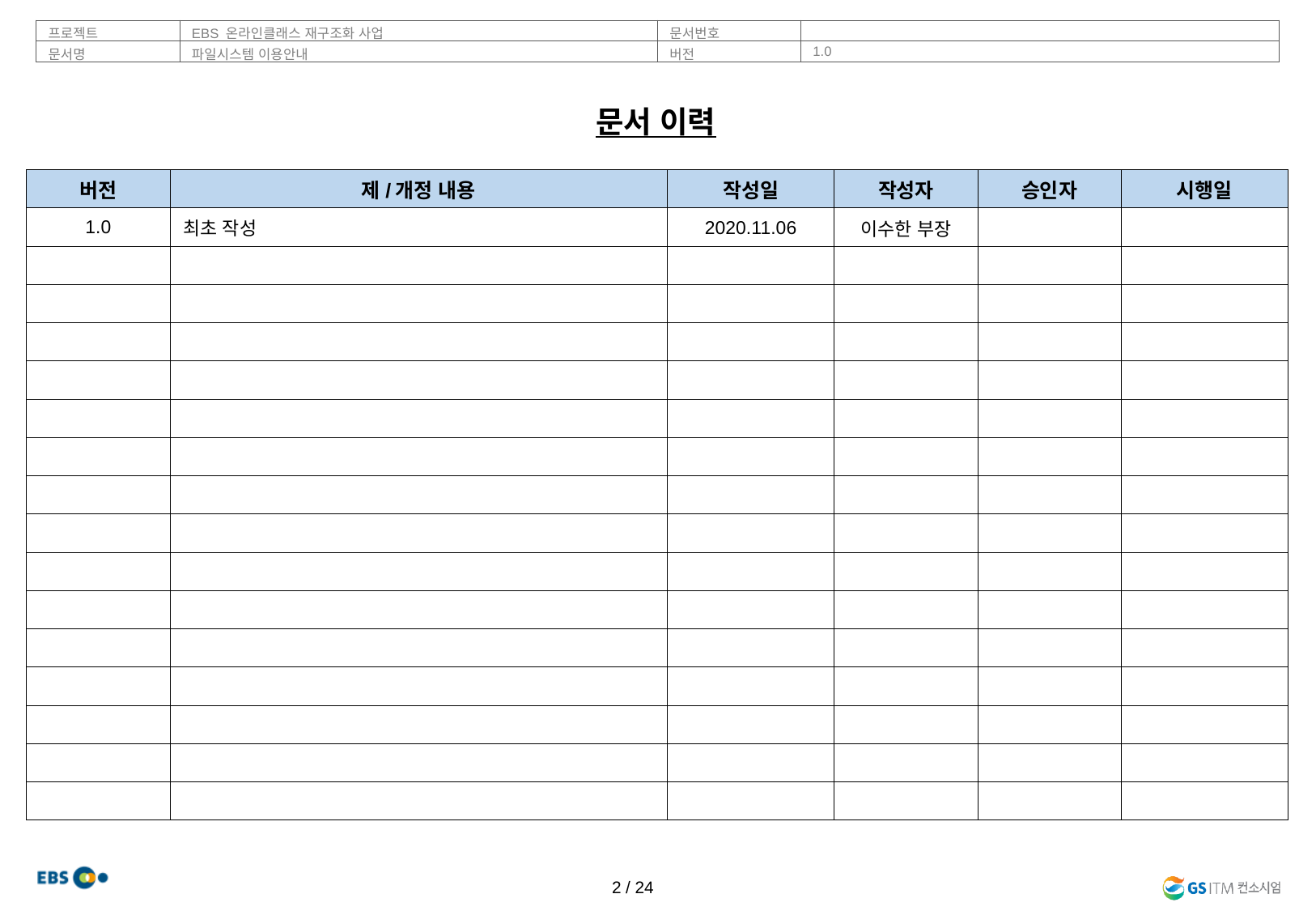

문서 이력
| 버전 | 제/개정 내용 | 작성일 | 작성자 | 승인자 | 시행일 |
| --- | --- | --- | --- | --- | --- |
| 1.0 | 최초 작성 | 2020.11.06 | 이수한 부장 |  |  |
|  |  |  |  |  |  |
|  |  |  |  |  |  |
|  |  |  |  |  |  |
|  |  |  |  |  |  |
|  |  |  |  |  |  |
|  |  |  |  |  |  |
|  |  |  |  |  |  |
|  |  |  |  |  |  |
|  |  |  |  |  |  |
|  |  |  |  |  |  |
|  |  |  |  |  |  |
|  |  |  |  |  |  |
|  |  |  |  |  |  |
|  |  |  |  |  |  |
|  |  |  |  |  |  |